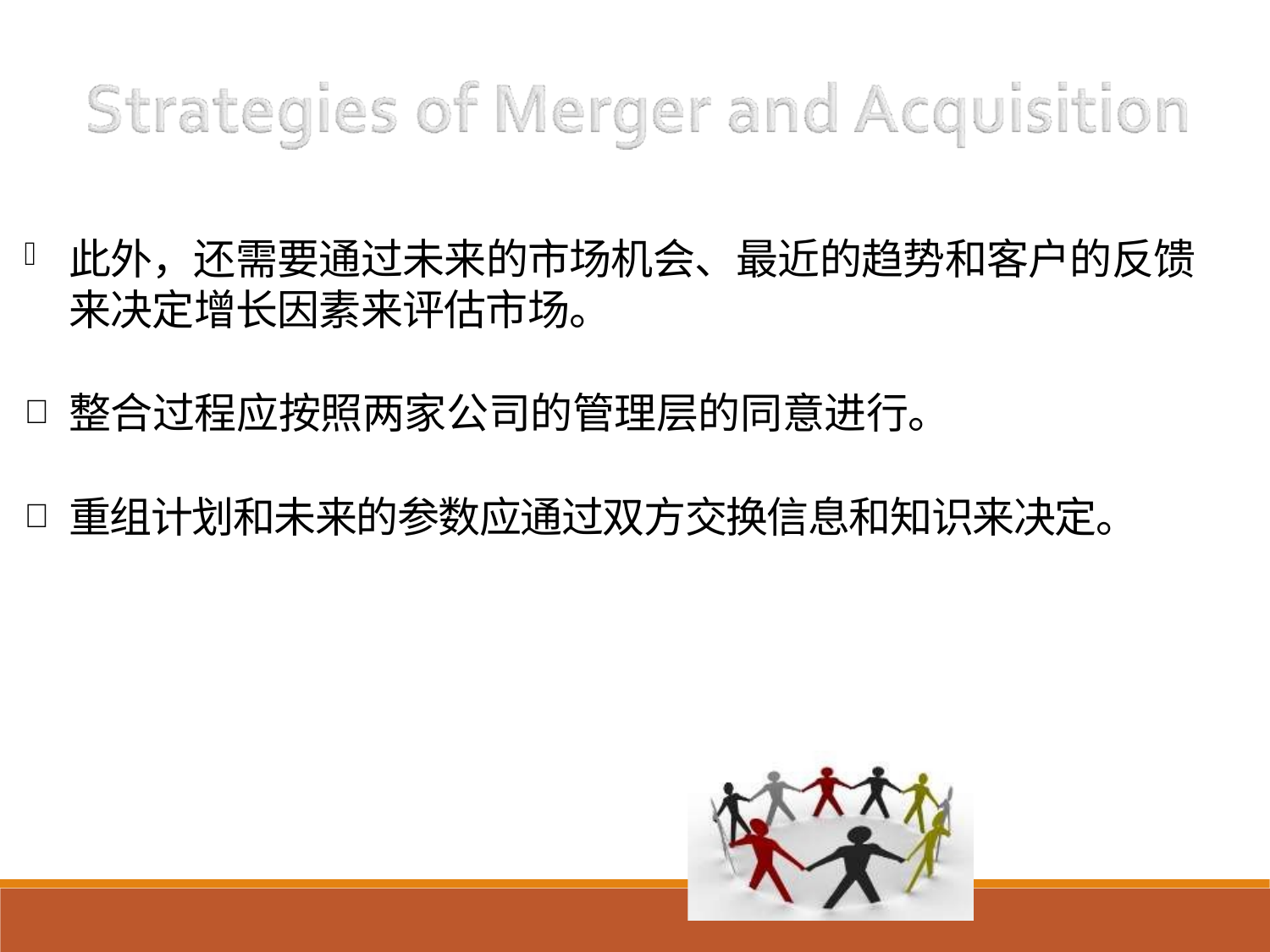

此外，还需要通过未来的市场机会、最近的趋势和客户的反馈来决定增长因素来评估市场。

整合过程应按照两家公司的管理层的同意进行。

重组计划和未来的参数应通过双方交换信息和知识来决定。